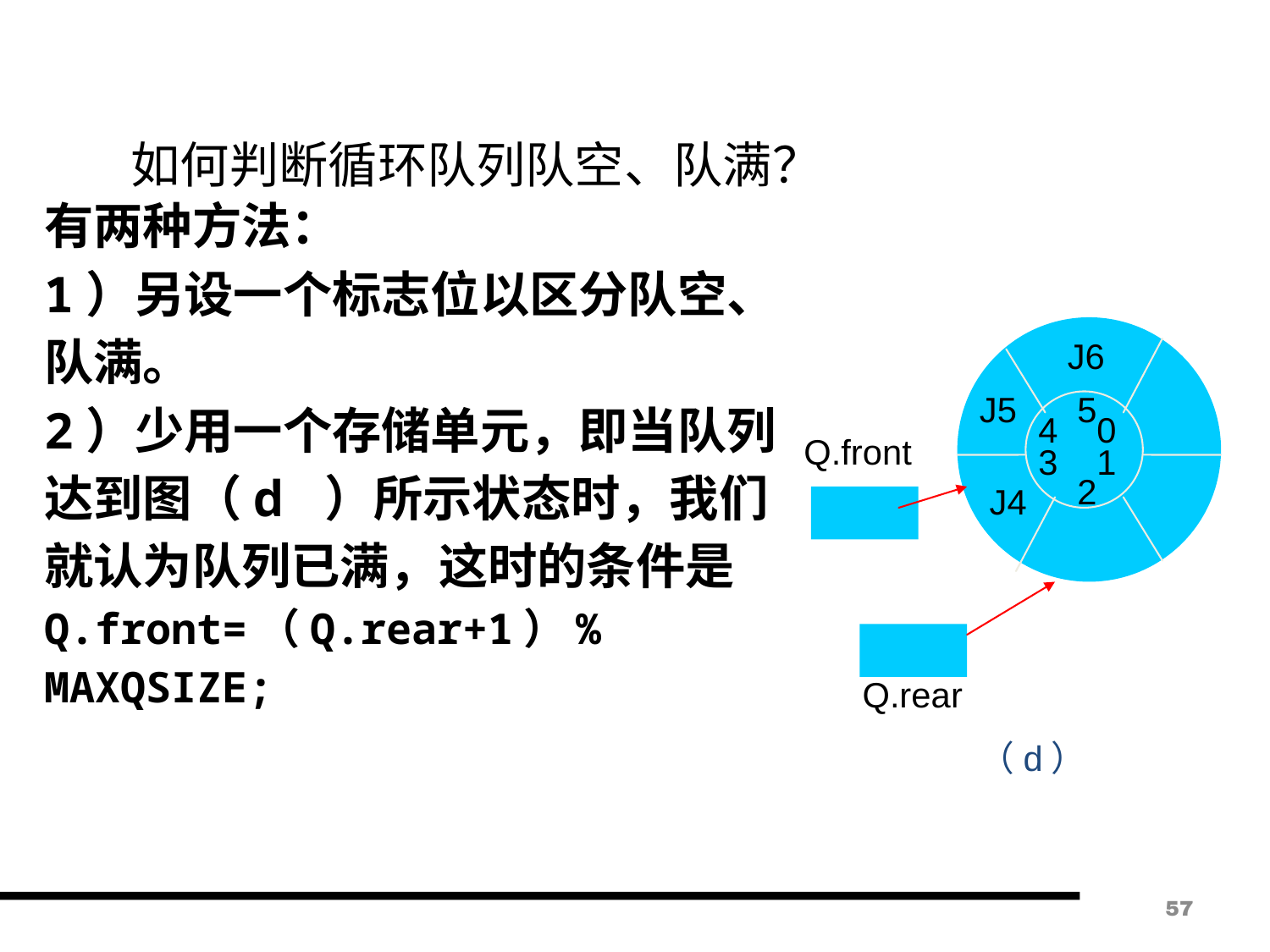

# 如何判断循环队列队空、队满？
有两种方法：
1）另设一个标志位以区分队空、队满。
2）少用一个存储单元，即当队列达到图（d ）所示状态时，我们就认为队列已满，这时的条件是Q.front=（Q.rear+1）% MAXQSIZE;

5
4    0
3    1
2
J6
J5
Q.front
J4

Q.rear
J7
J8
（d）
57